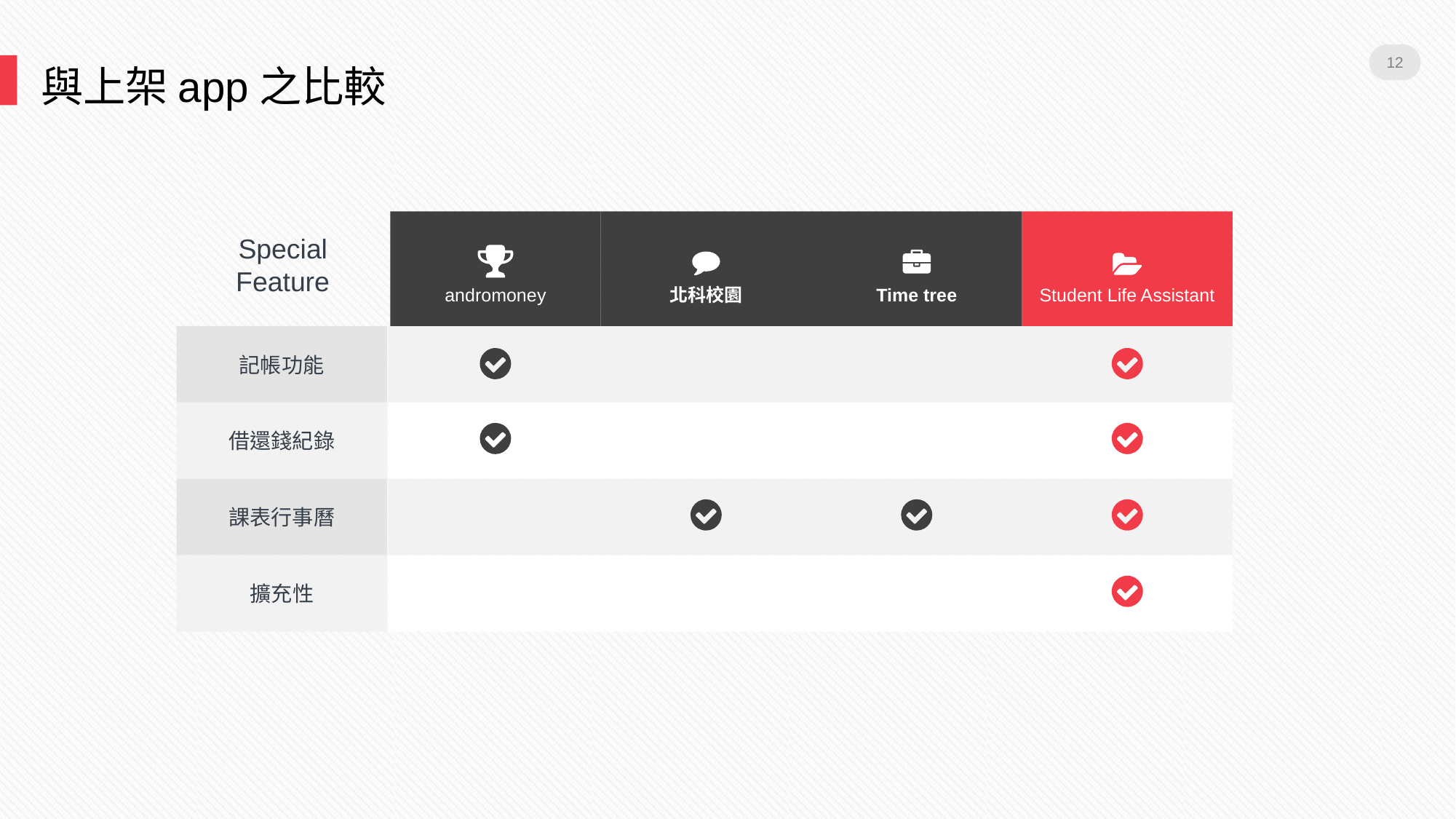

12
與上架app之比較

andromoney

北科校園

Time tree

Student Life Assistant
Special
Feature

記帳功能

借還錢紀錄

課表行事曆

擴充性